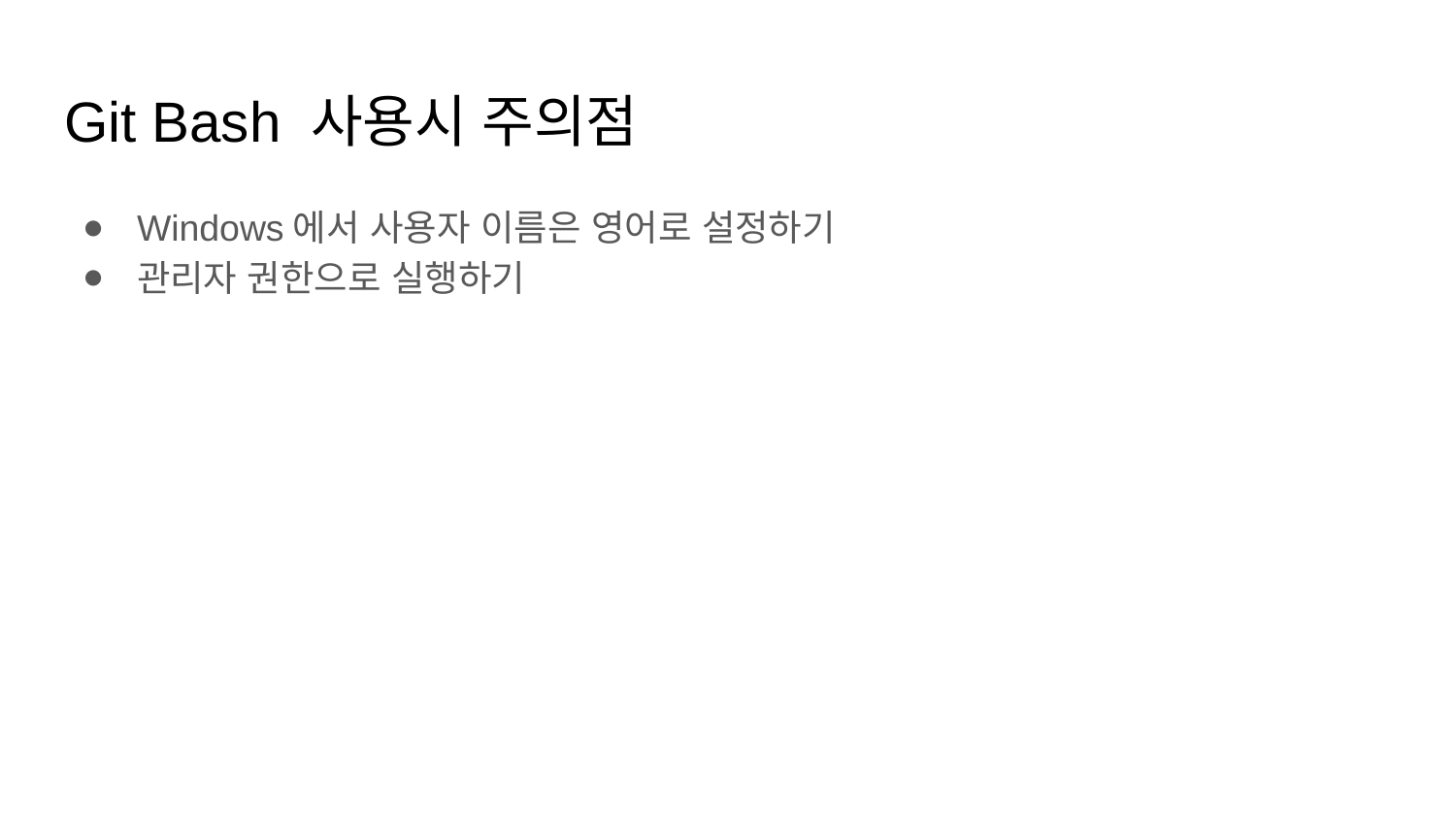

# Git Bash 사용시 주의점
Windows에서 사용자 이름은 영어로 설정하기
관리자 권한으로 실행하기